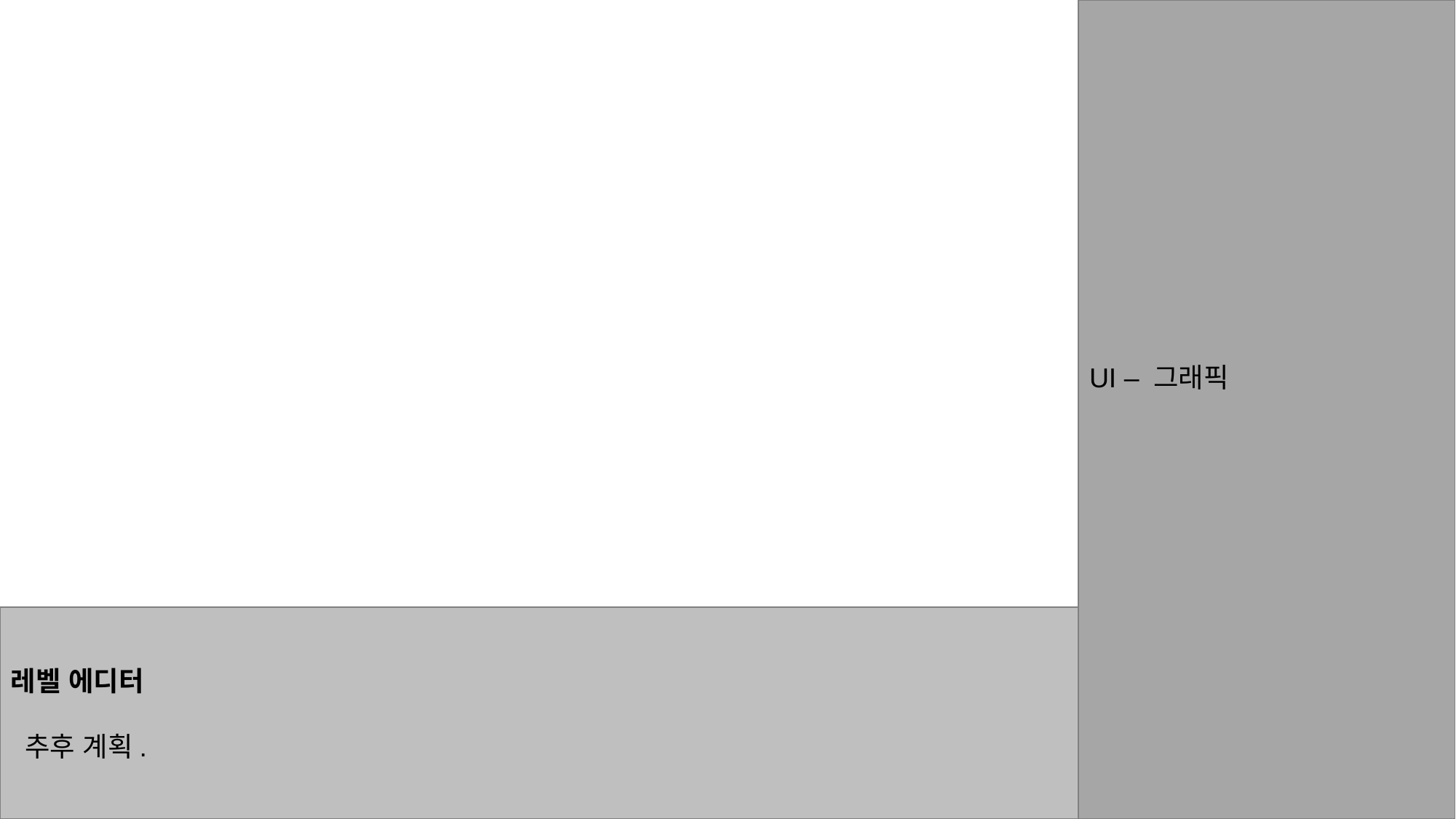

UI – 그래픽

레벨 에디터

 추후 계획.